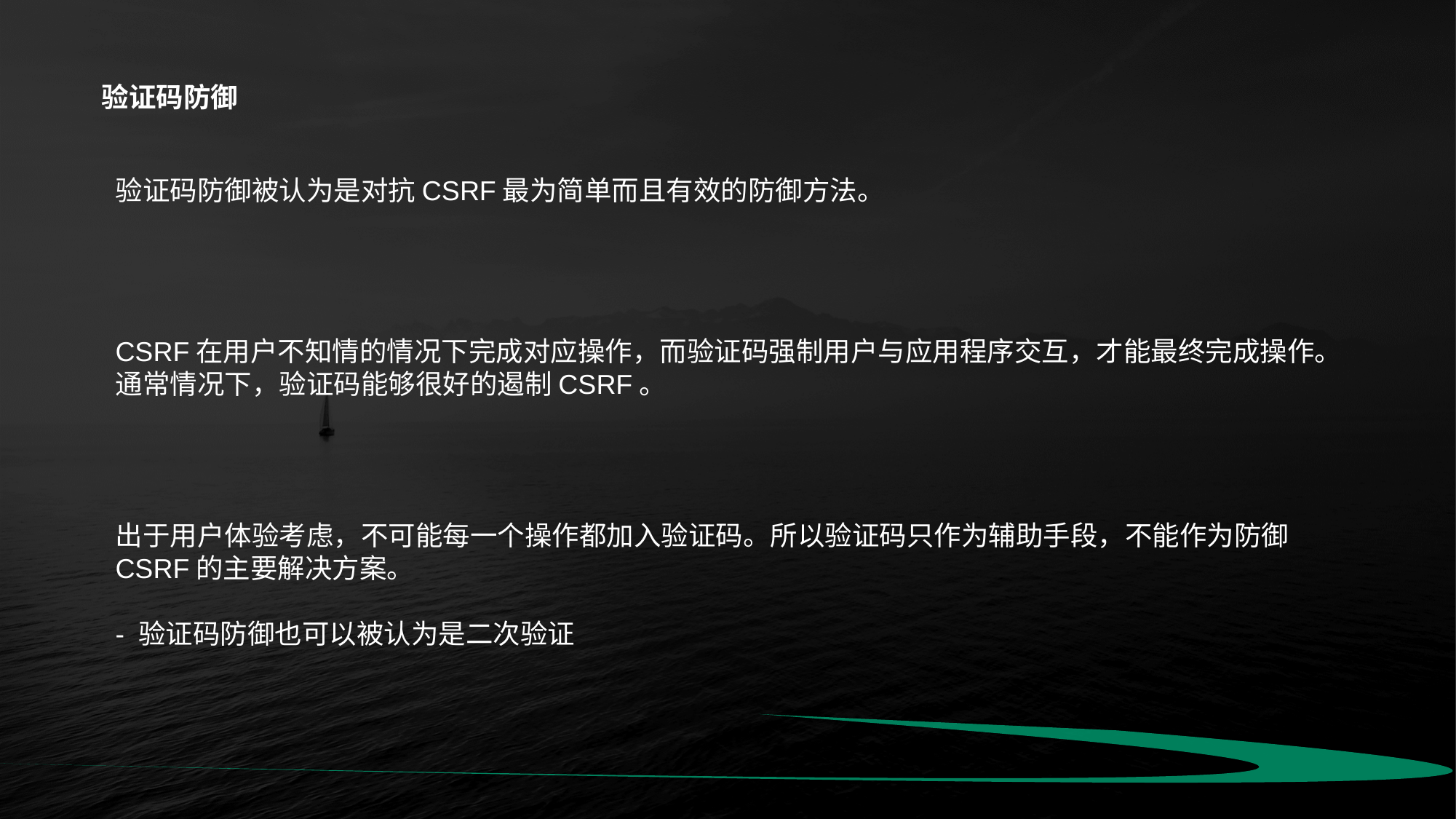

验证码防御
验证码防御被认为是对抗CSRF最为简单而且有效的防御方法。
CSRF在用户不知情的情况下完成对应操作，而验证码强制用户与应用程序交互，才能最终完成操作。通常情况下，验证码能够很好的遏制CSRF。
出于用户体验考虑，不可能每一个操作都加入验证码。所以验证码只作为辅助手段，不能作为防御CSRF的主要解决方案。

- 验证码防御也可以被认为是二次验证